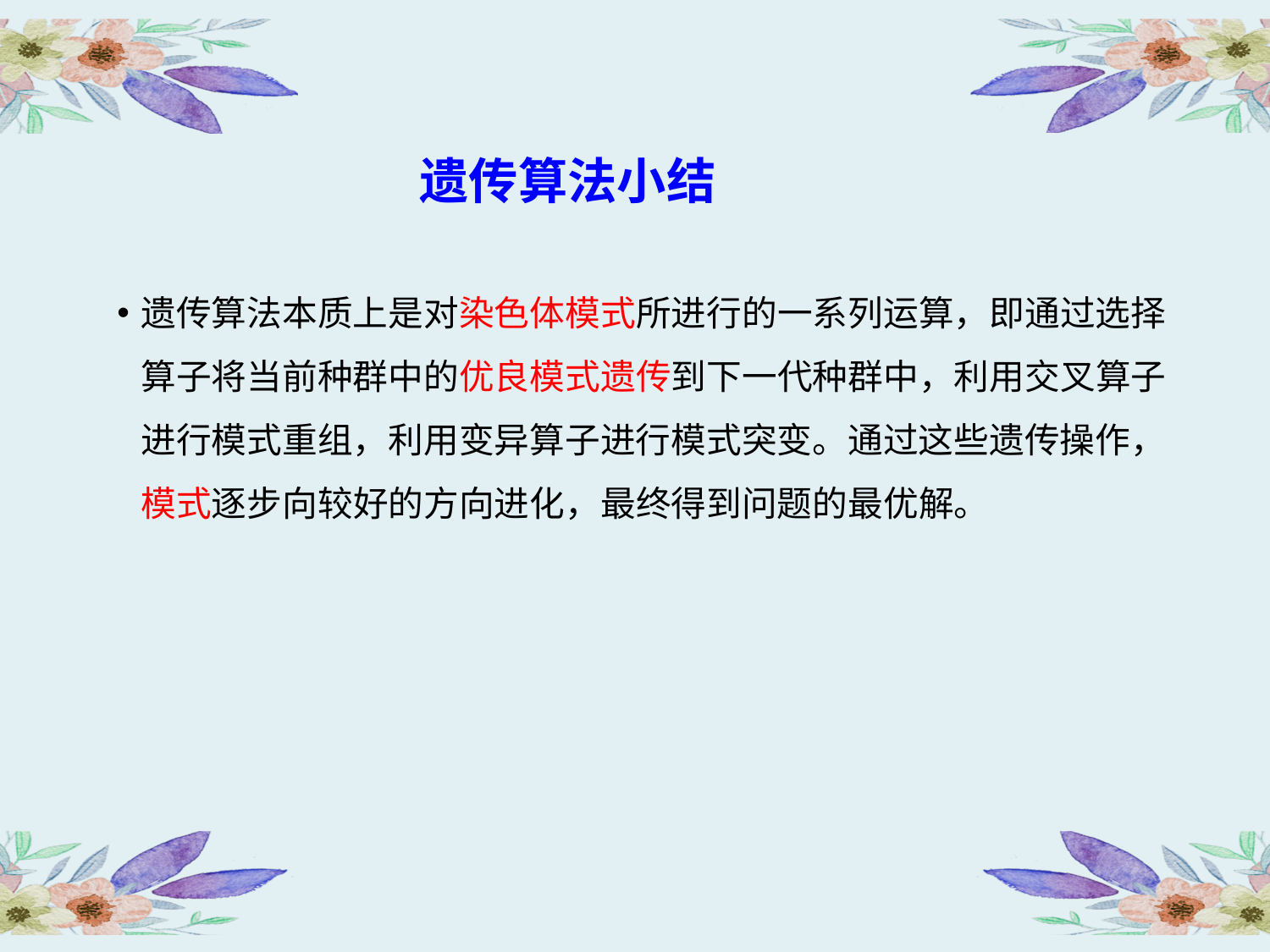

# 遗传算法小结
遗传算法本质上是对染色体模式所进行的一系列运算，即通过选择算子将当前种群中的优良模式遗传到下一代种群中，利用交叉算子进行模式重组，利用变异算子进行模式突变。通过这些遗传操作，模式逐步向较好的方向进化，最终得到问题的最优解。